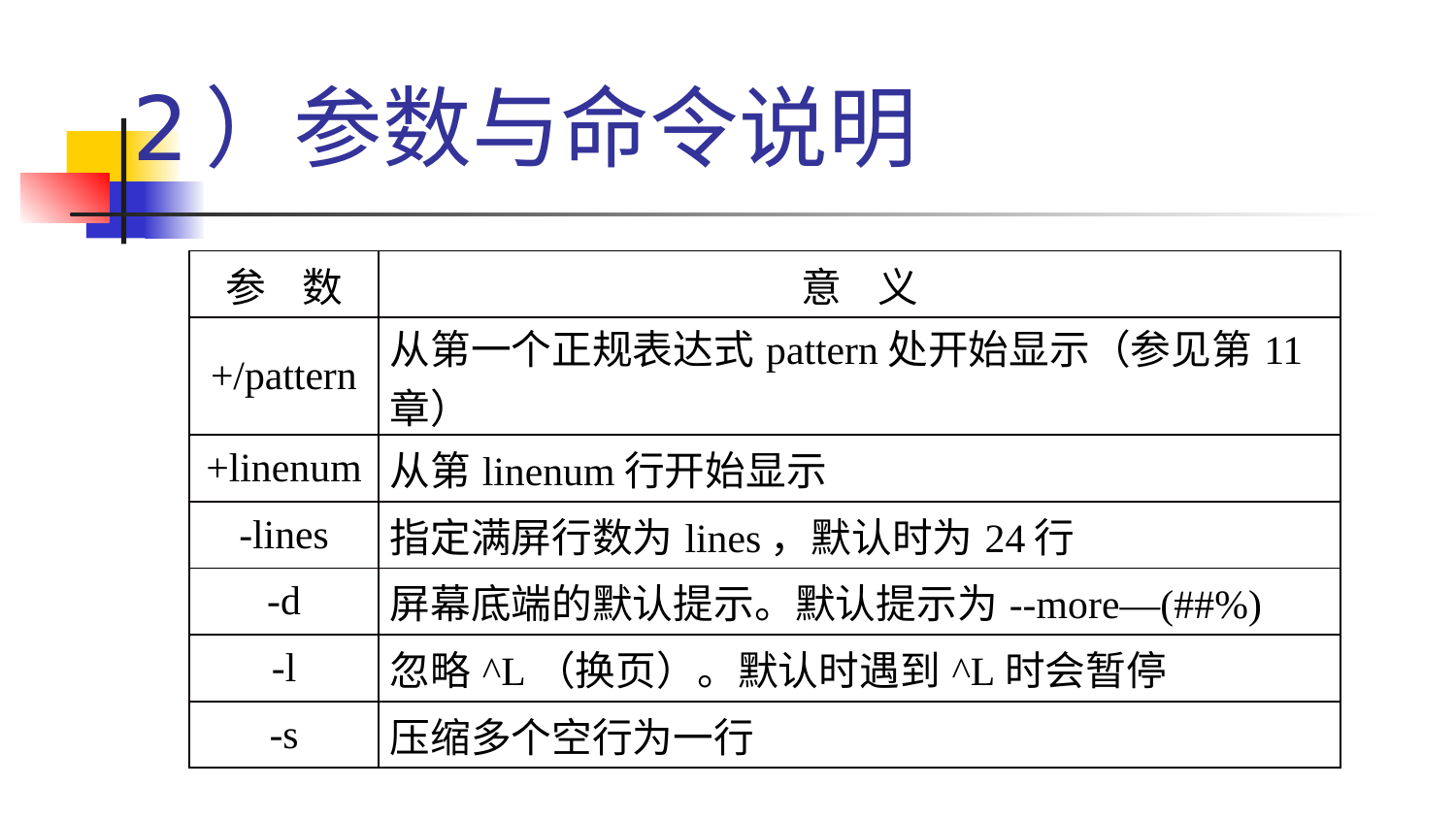

# 2）参数与命令说明

| 参 数 | 意 义 |
| --- | --- |
| +/pattern | 从第一个正规表达式pattern处开始显示（参见第11章） |
| +linenum | 从第linenum行开始显示 |
| -lines | 指定满屏行数为lines，默认时为24行 |
| -d | 屏幕底端的默认提示。默认提示为--more—(##%) |
| -l | 忽略^L（换页）。默认时遇到^L时会暂停 |
| -s | 压缩多个空行为一行 |